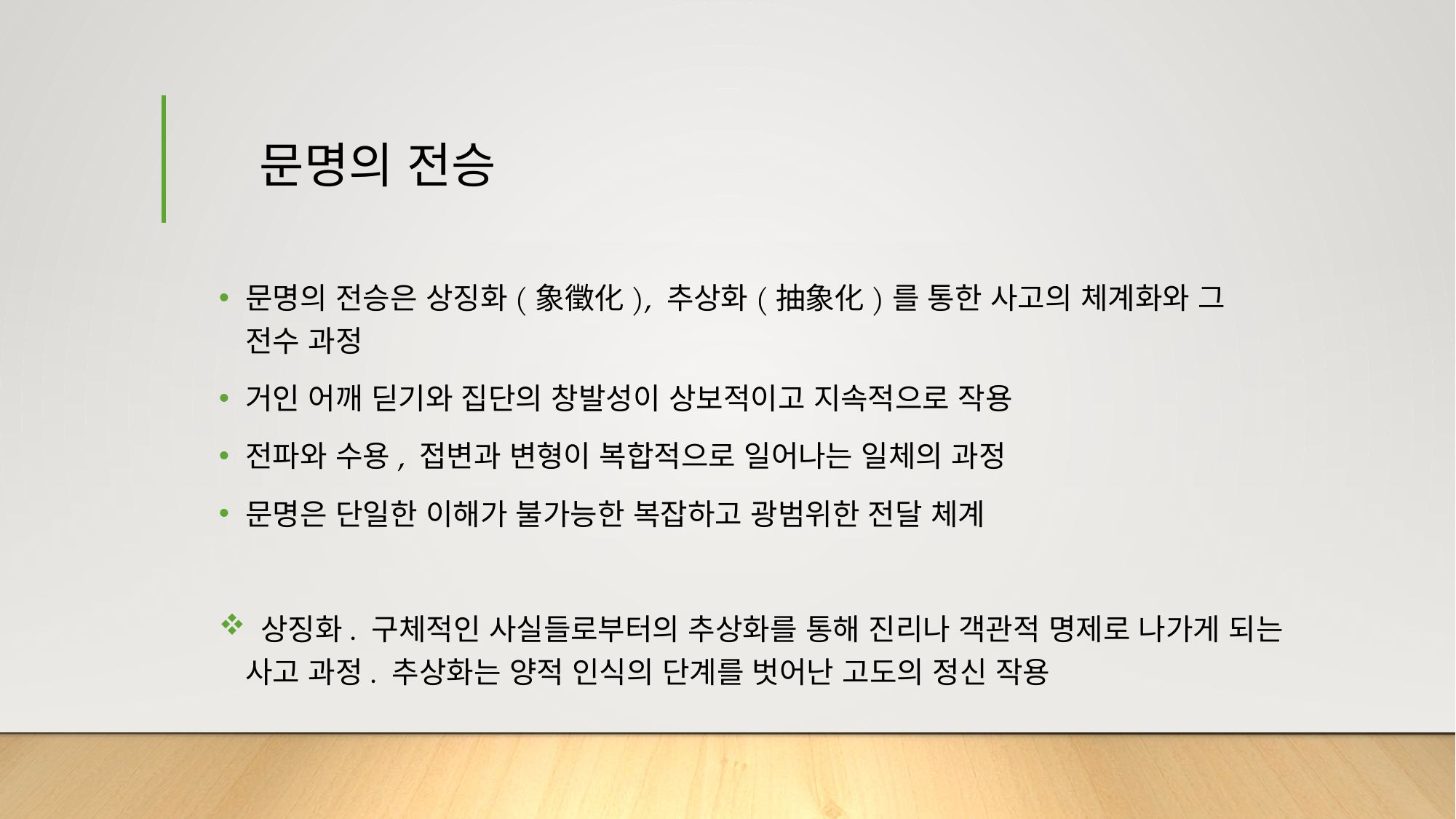

# 문명의 전승
문명의 전승은 상징화(象徵化), 추상화(抽象化)를 통한 사고의 체계화와 그 전수 과정
거인 어깨 딛기와 집단의 창발성이 상보적이고 지속적으로 작용
전파와 수용, 접변과 변형이 복합적으로 일어나는 일체의 과정
문명은 단일한 이해가 불가능한 복잡하고 광범위한 전달 체계

 상징화. 구체적인 사실들로부터의 추상화를 통해 진리나 객관적 명제로 나가게 되는 사고 과정. 추상화는 양적 인식의 단계를 벗어난 고도의 정신 작용